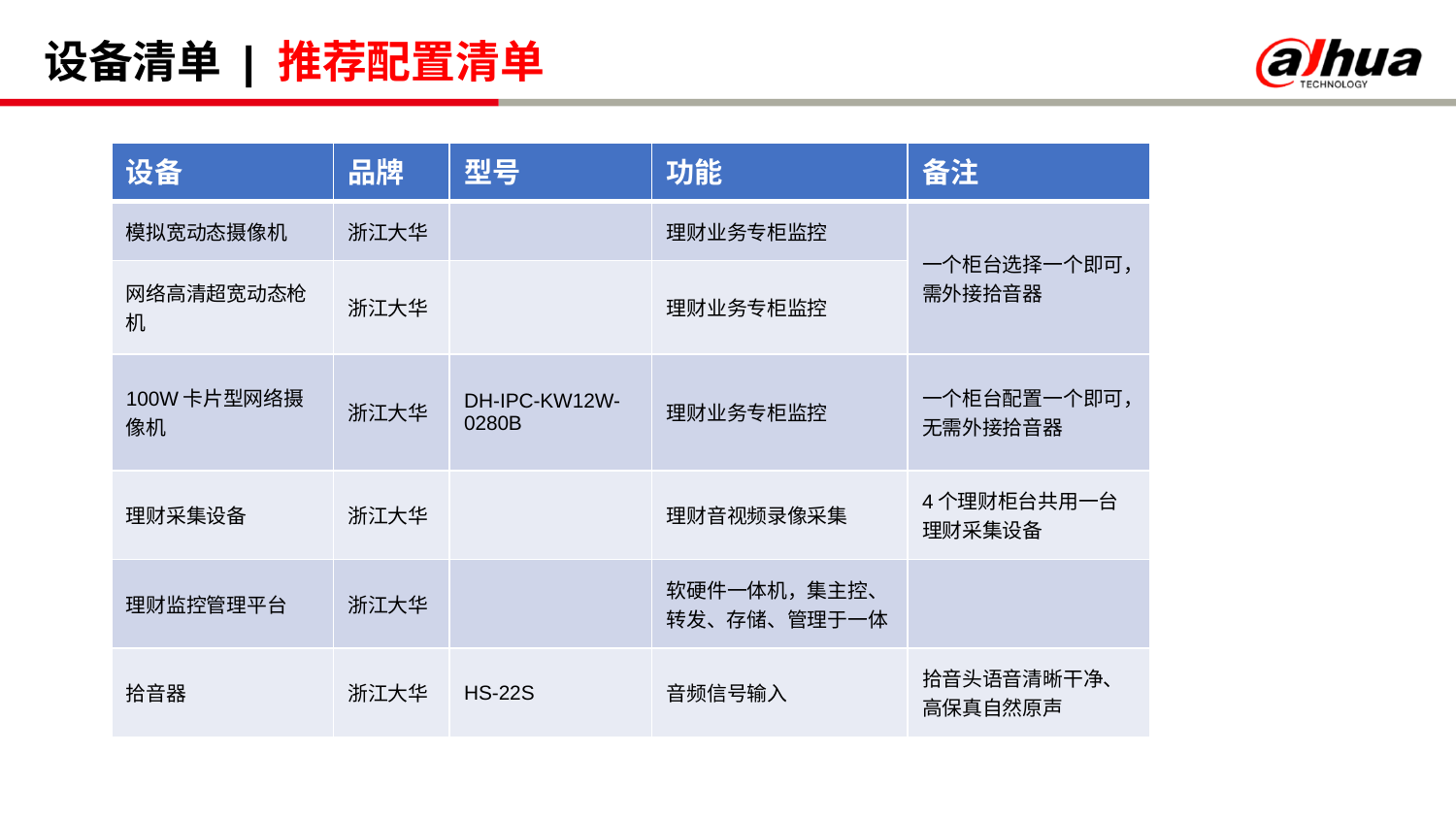

# 设备清单 | 推荐配置清单
| 设备 | 品牌 | 型号 | 功能 | 备注 |
| --- | --- | --- | --- | --- |
| 模拟宽动态摄像机 | 浙江大华 |  | 理财业务专柜监控 | 一个柜台选择一个即可，需外接拾音器 |
| 网络高清超宽动态枪机 | 浙江大华 |  | 理财业务专柜监控 |  |
| 100W卡片型网络摄像机 | 浙江大华 | DH-IPC-KW12W-0280B | 理财业务专柜监控 | 一个柜台配置一个即可，无需外接拾音器 |
| 理财采集设备 | 浙江大华 |  | 理财音视频录像采集 | 4个理财柜台共用一台理财采集设备 |
| 理财监控管理平台 | 浙江大华 |  | 软硬件一体机，集主控、转发、存储、管理于一体 |  |
| 拾音器 | 浙江大华 | HS-22S | 音频信号输入 | 拾音头语音清晰干净、高保真自然原声 |